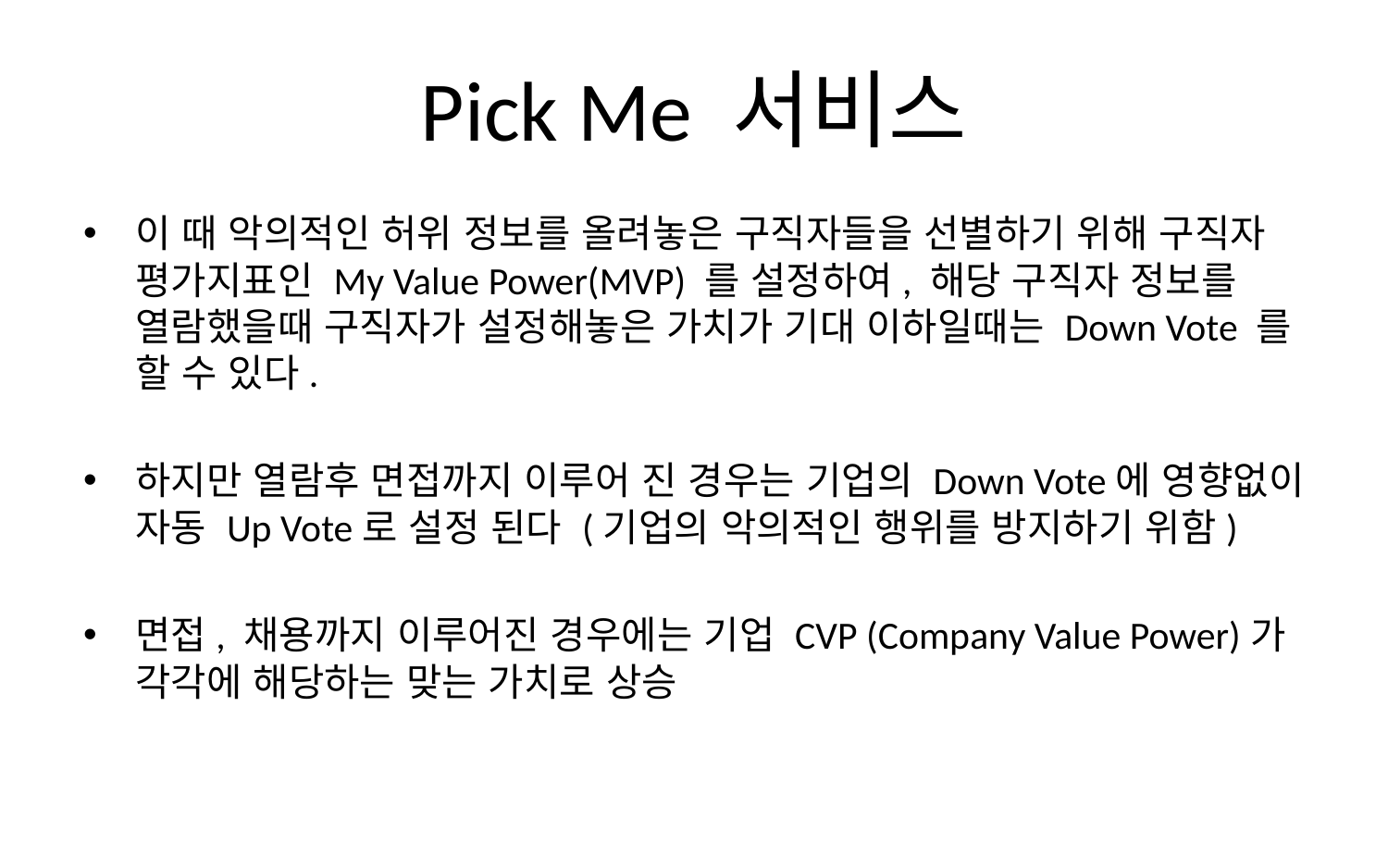

# Pick Me 서비스
이 때 악의적인 허위 정보를 올려놓은 구직자들을 선별하기 위해 구직자 평가지표인 My Value Power(MVP) 를 설정하여, 해당 구직자 정보를 열람했을때 구직자가 설정해놓은 가치가 기대 이하일때는 Down Vote 를 할 수 있다.

하지만 열람후 면접까지 이루어 진 경우는 기업의 Down Vote에 영향없이 자동 Up Vote로 설정 된다 (기업의 악의적인 행위를 방지하기 위함)

면접, 채용까지 이루어진 경우에는 기업 CVP (Company Value Power)가 각각에 해당하는 맞는 가치로 상승